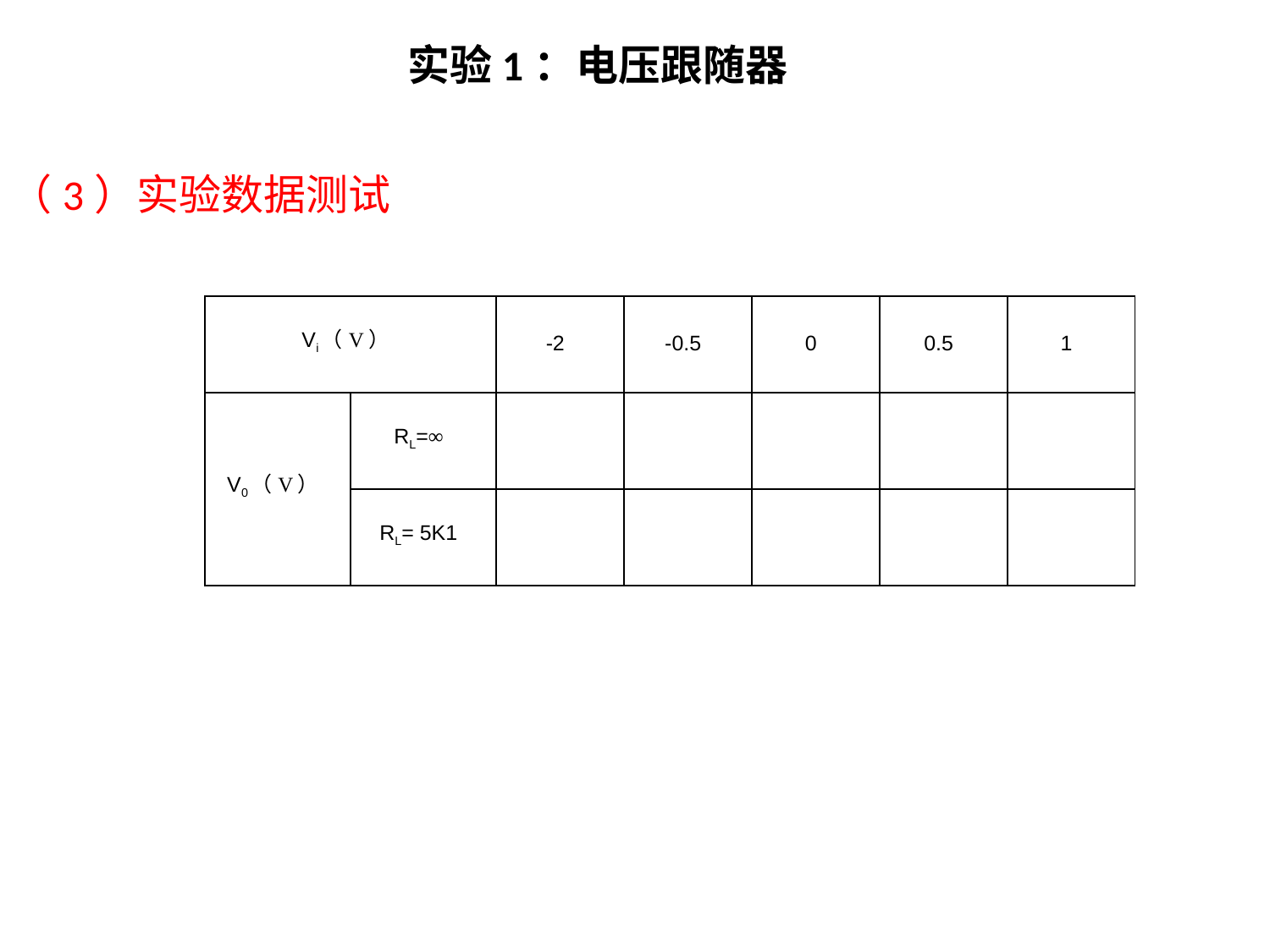

实验1：电压跟随器
（3）实验数据测试
| Vi（V） |  | -2 | -0.5 | 0 | 0.5 | 1 |
| --- | --- | --- | --- | --- | --- | --- |
| V0（V） | RL=∞ |  |  |  |  |  |
|  | RL= 5K1 |  |  |  |  |  |